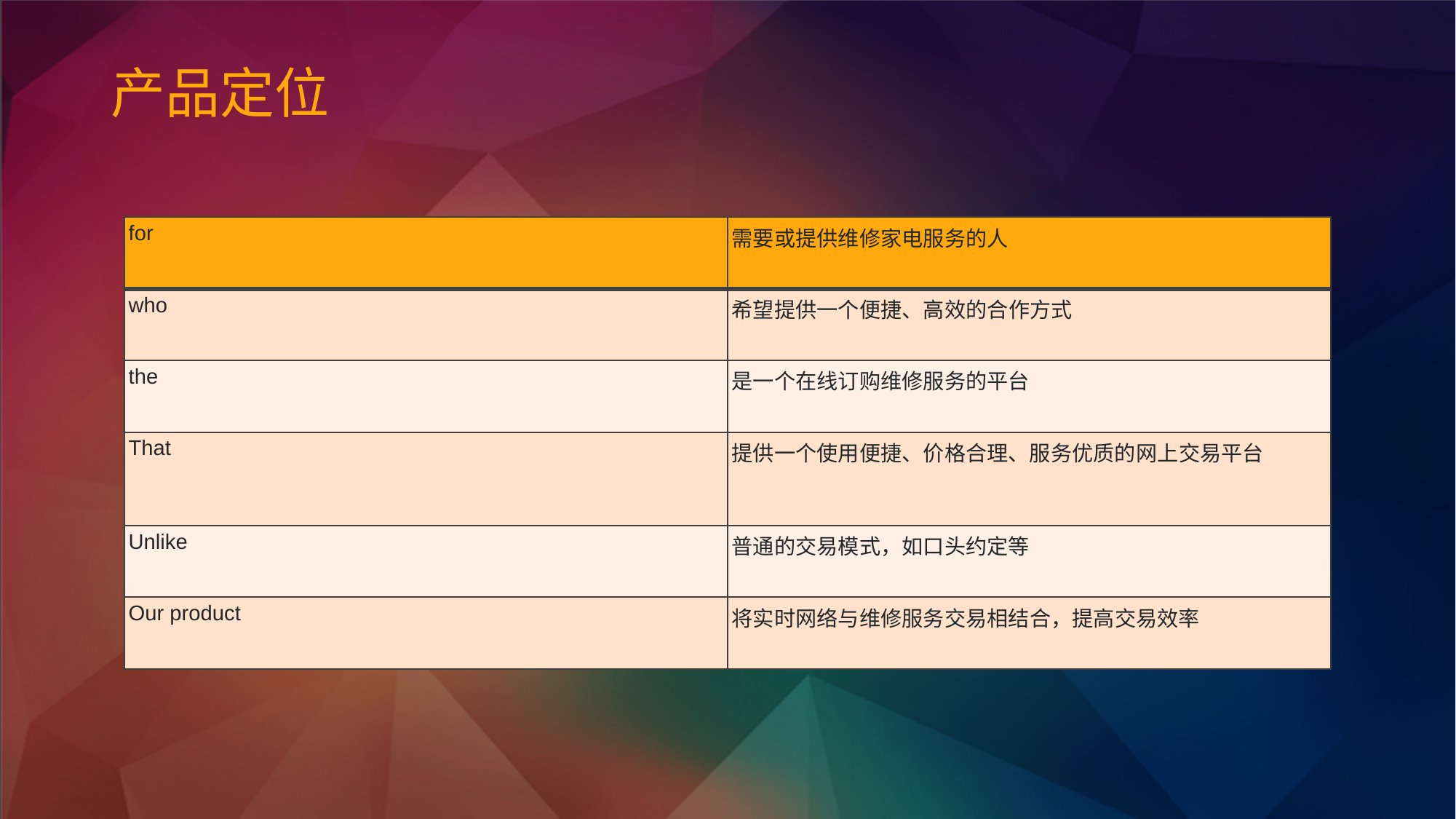

# 产品定位
| for | 需要或提供维修家电服务的人 |
| --- | --- |
| who | 希望提供一个便捷、高效的合作方式 |
| the | 是一个在线订购维修服务的平台 |
| That | 提供一个使用便捷、价格合理、服务优质的网上交易平台 |
| Unlike | 普通的交易模式，如口头约定等 |
| Our product | 将实时网络与维修服务交易相结合，提高交易效率 |